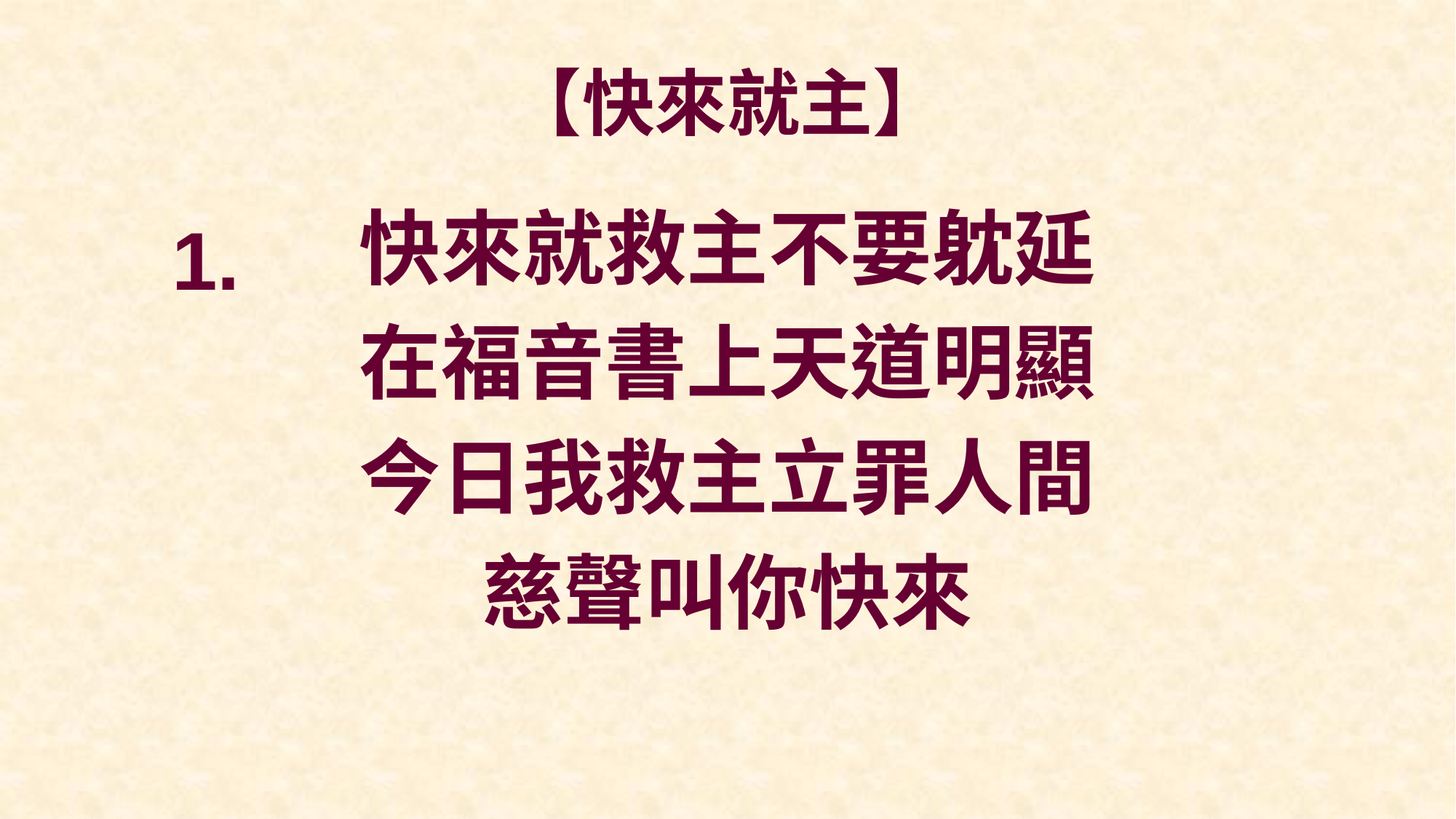

# 【快來就主】
快來就救主不要躭延
在福音書上天道明顯
今日我救主立罪人間
慈聲叫你快來
1.